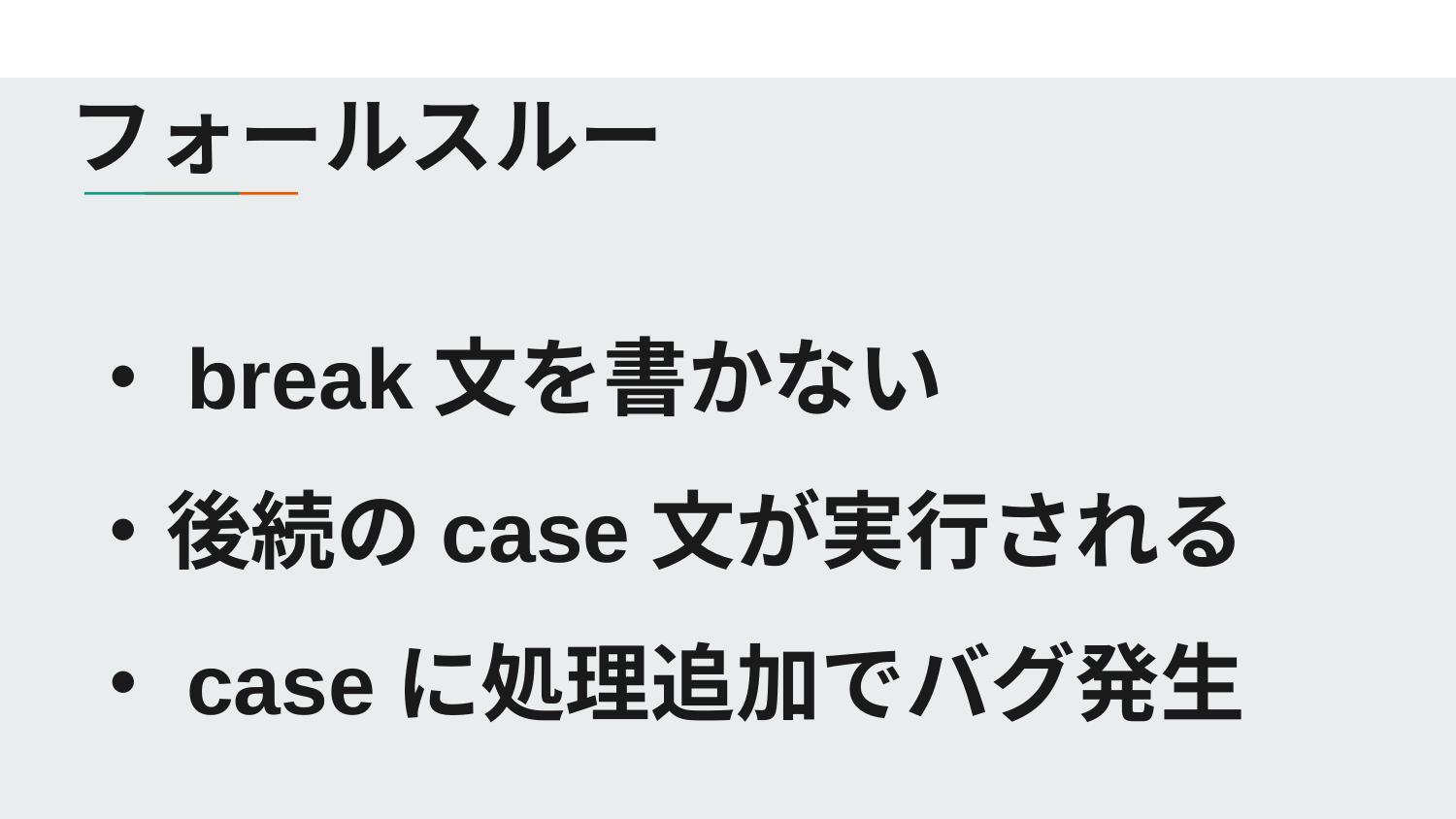

# フォールスルー
・break文を書かない
・後続のcase文が実行される
・caseに処理追加でバグ発生